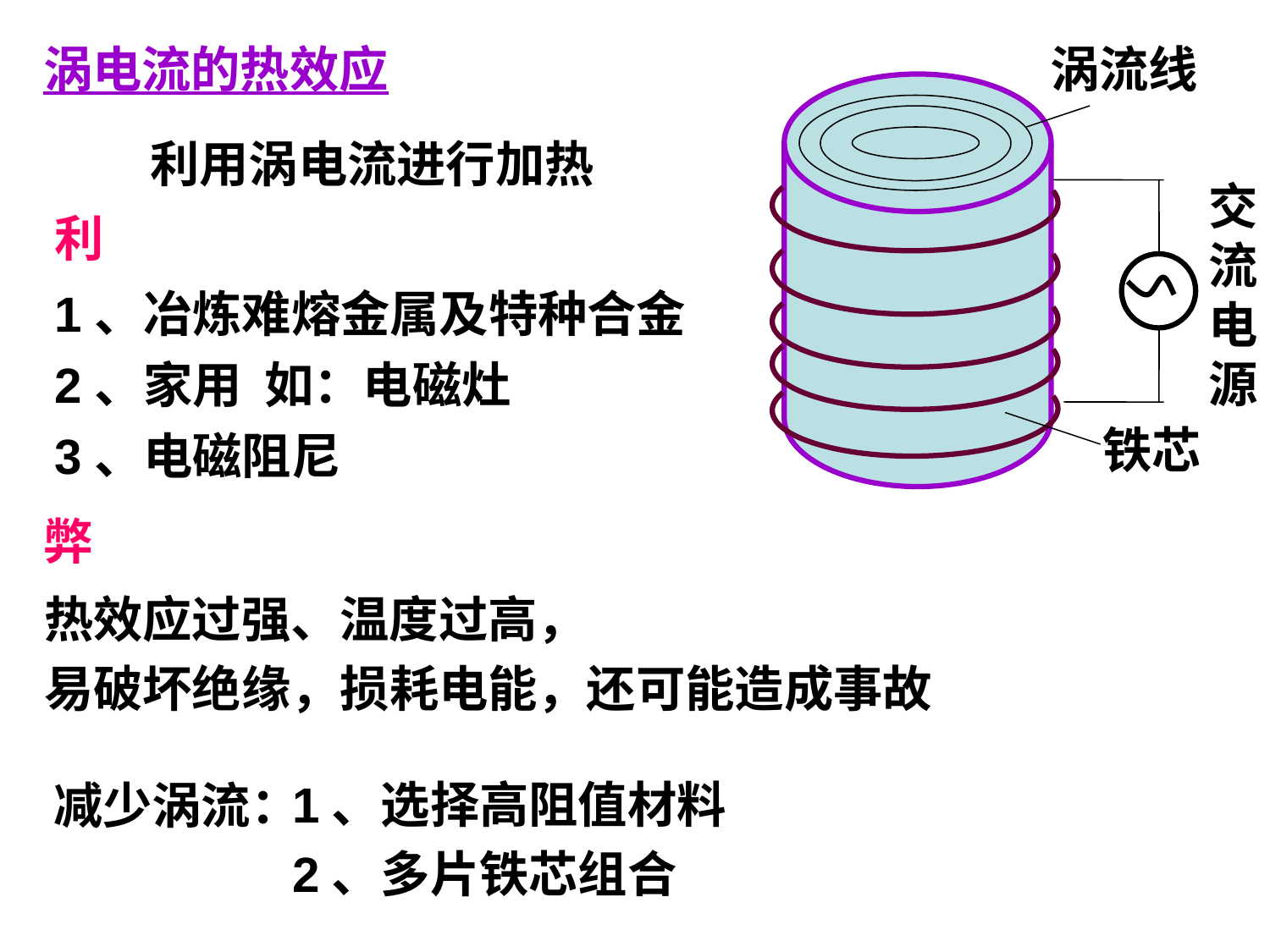

涡电流的热效应
涡流线

交
流
电
源

铁芯
利用涡电流进行加热
利
1、冶炼难熔金属及特种合金
2、家用  如：电磁灶
3、电磁阻尼

弊
热效应过强、温度过高，
易破坏绝缘，损耗电能，还可能造成事故
1、选择高阻值材料
2、多片铁芯组合
减少涡流：